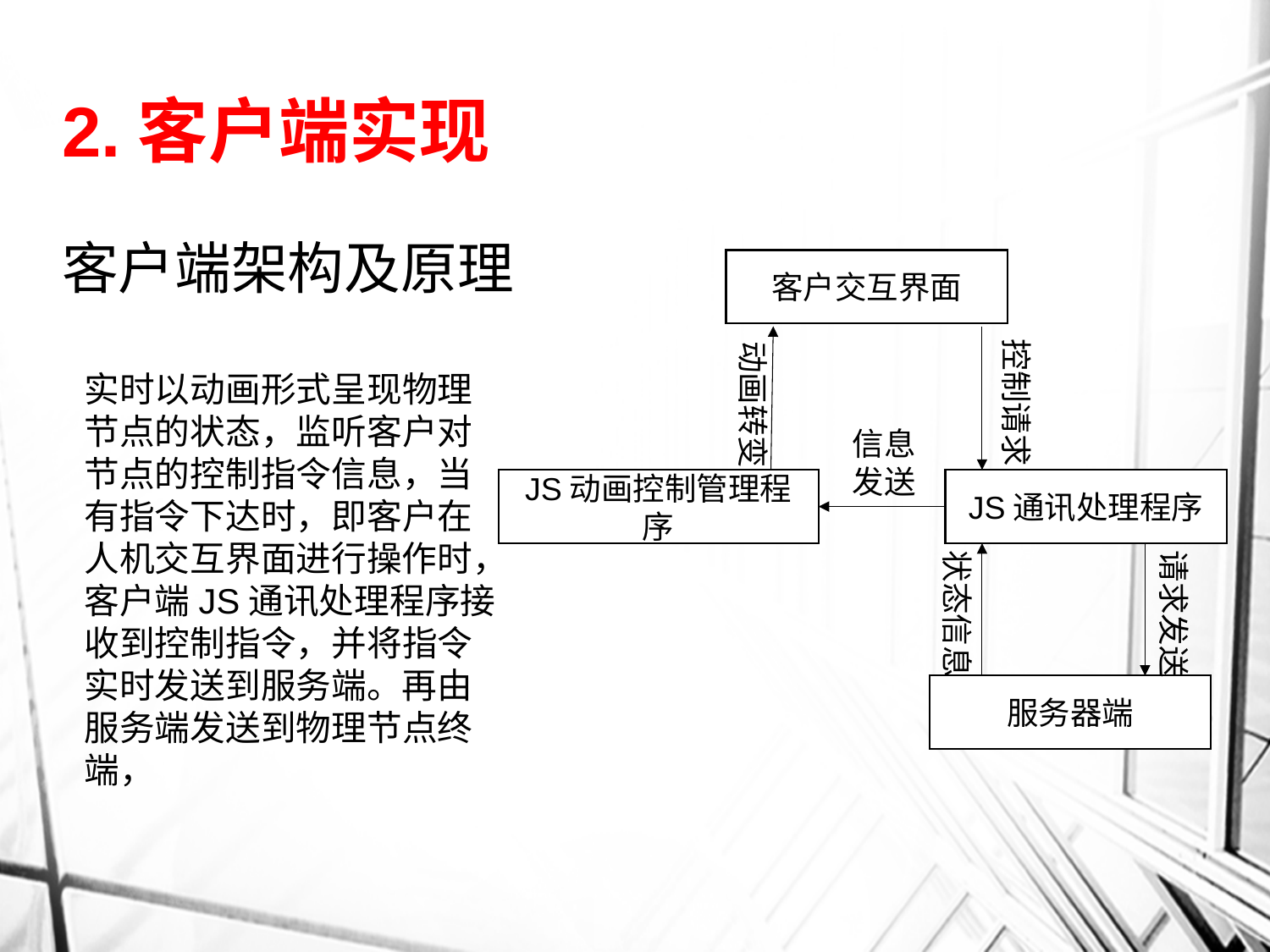

2.客户端实现
客户端架构及原理
客户交互界面
JS通讯处理程序
服务器端
JS动画控制管理程序
控制请求
动画转变
信息发送
请求发送
状态信息
实时以动画形式呈现物理节点的状态，监听客户对节点的控制指令信息，当有指令下达时，即客户在人机交互界面进行操作时，客户端JS通讯处理程序接收到控制指令，并将指令实时发送到服务端。再由服务端发送到物理节点终端，